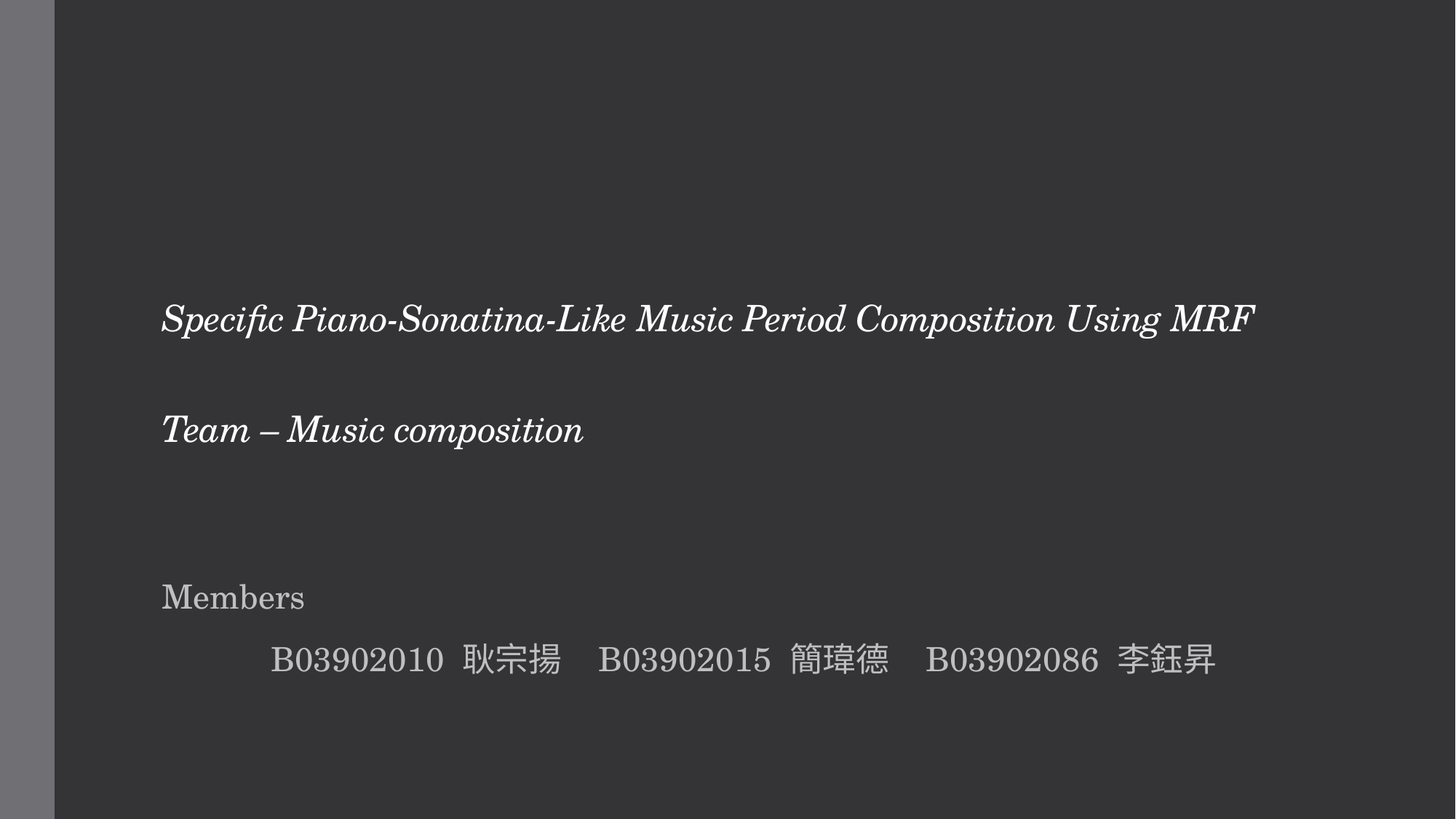

# Specific Piano-Sonatina-Like Music Period Composition Using MRF Team – Music composition
Members
	B03902010 耿宗揚	B03902015 簡瑋德	B03902086 李鈺昇